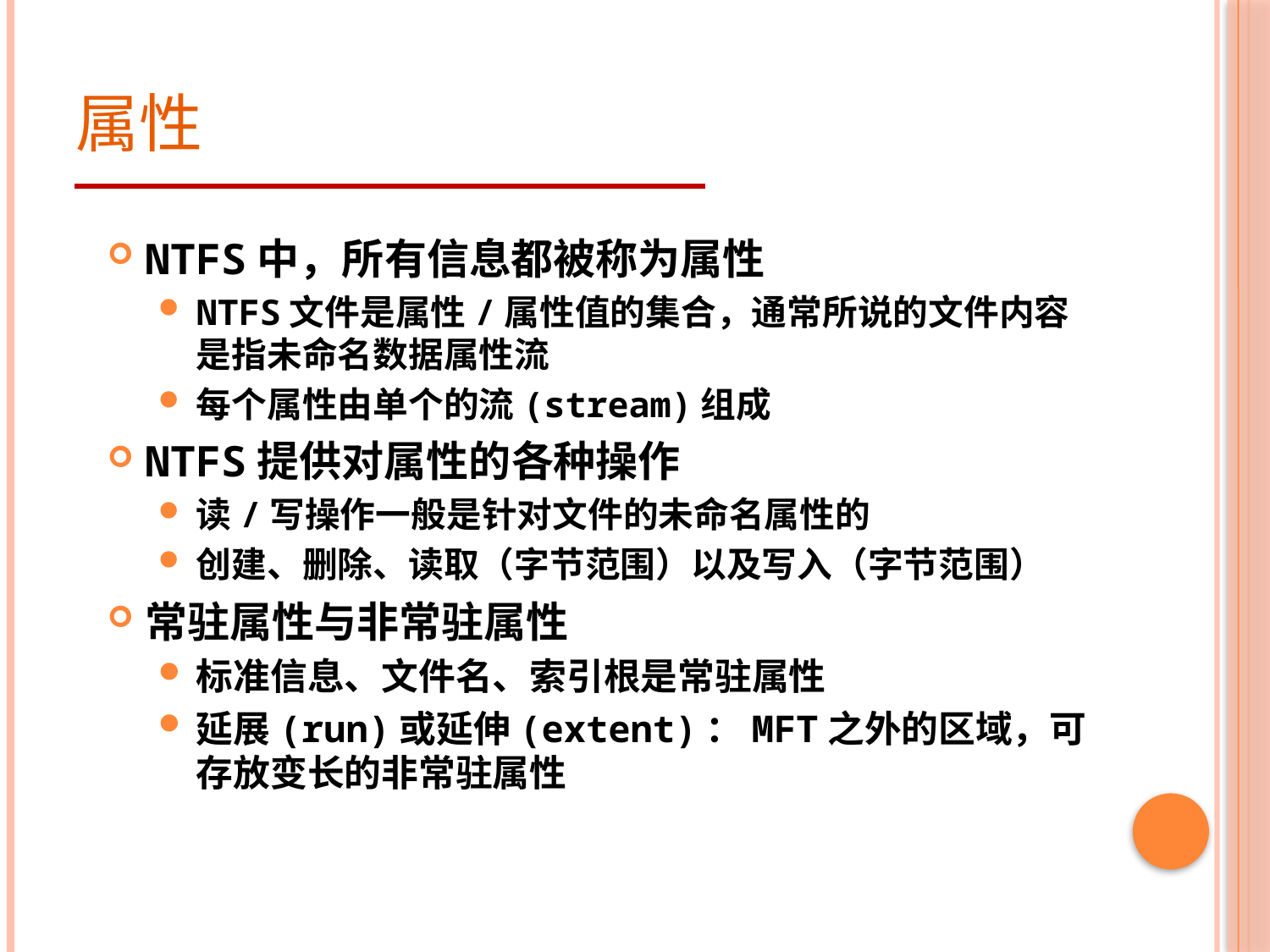

# 属性
NTFS中，所有信息都被称为属性
NTFS文件是属性/属性值的集合，通常所说的文件内容是指未命名数据属性流
每个属性由单个的流(stream)组成
NTFS提供对属性的各种操作
读/写操作一般是针对文件的未命名属性的
创建、删除、读取（字节范围）以及写入（字节范围）
常驻属性与非常驻属性
标准信息、文件名、索引根是常驻属性
延展(run)或延伸(extent)：MFT之外的区域，可存放变长的非常驻属性